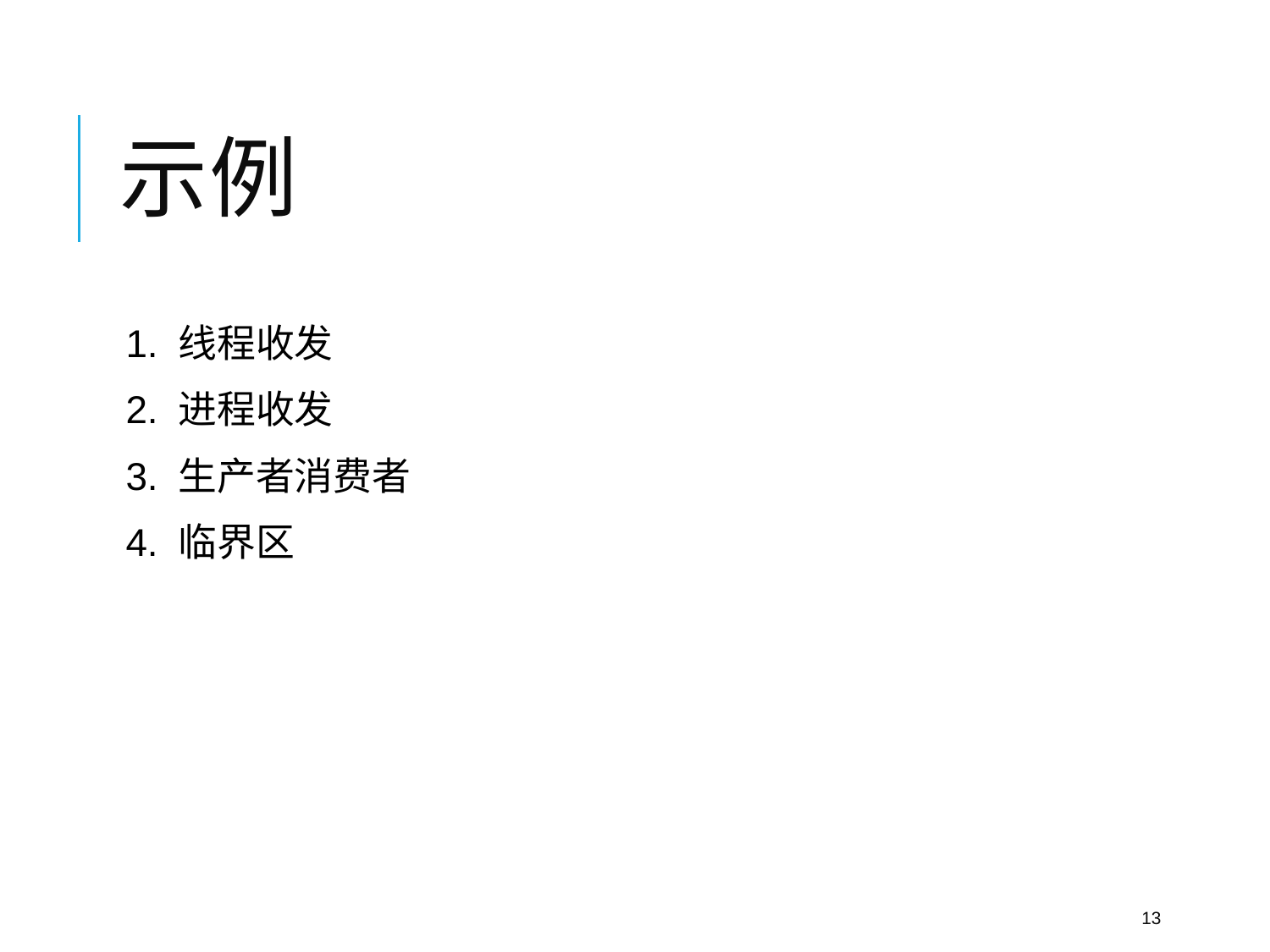

# 示例
1. 线程收发
2. 进程收发
3. 生产者消费者
4. 临界区
13